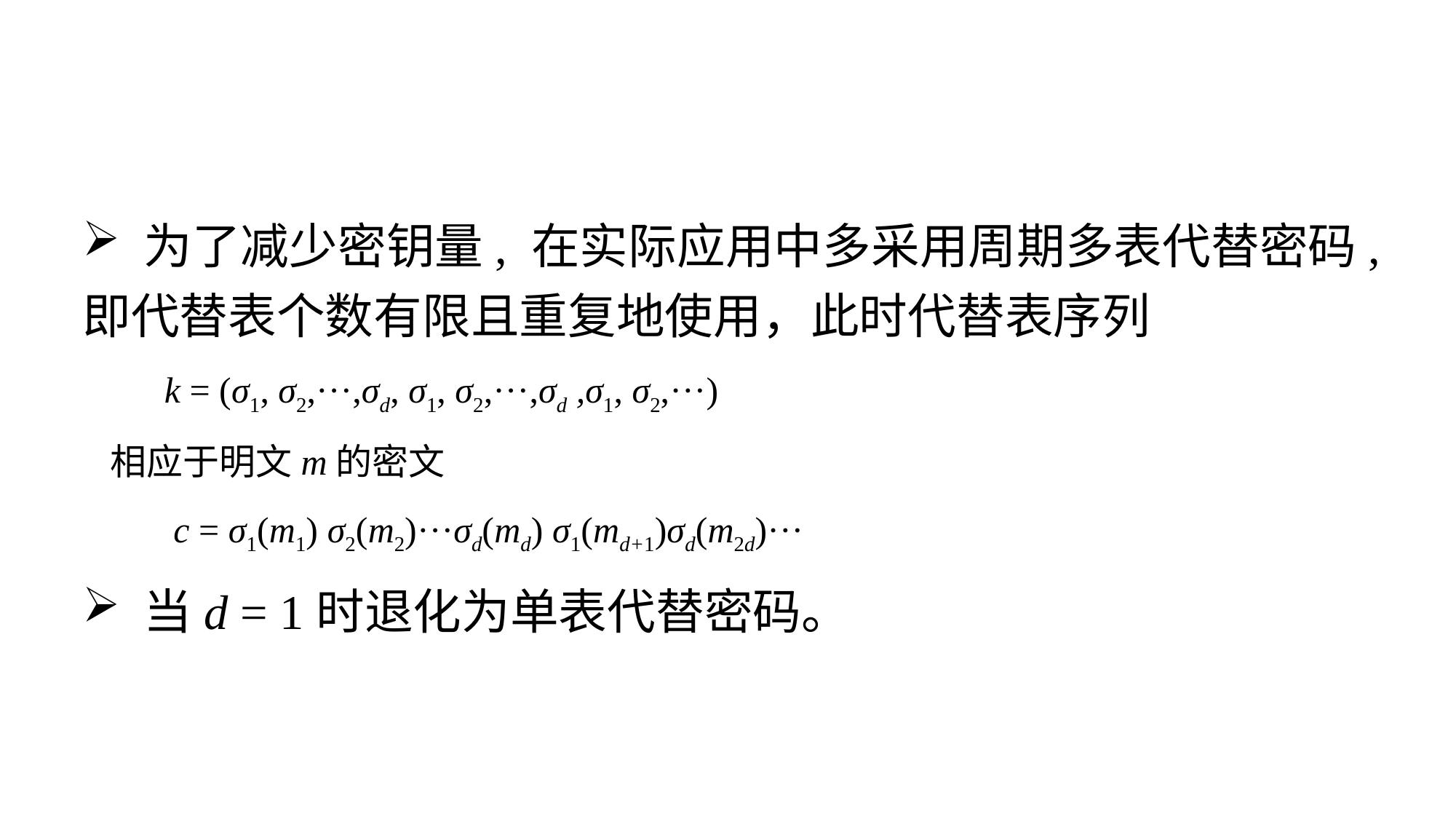

为了减少密钥量, 在实际应用中多采用周期多表代替密码, 即代替表个数有限且重复地使用，此时代替表序列
               k = (σ1, σ2,···,σd, σ1, σ2,···,σd ,σ1, σ2,···)
         相应于明文m的密文
                c = σ1(m1) σ2(m2)···σd(md) σ1(md+1)σd(m2d)···
 当d = 1时退化为单表代替密码。